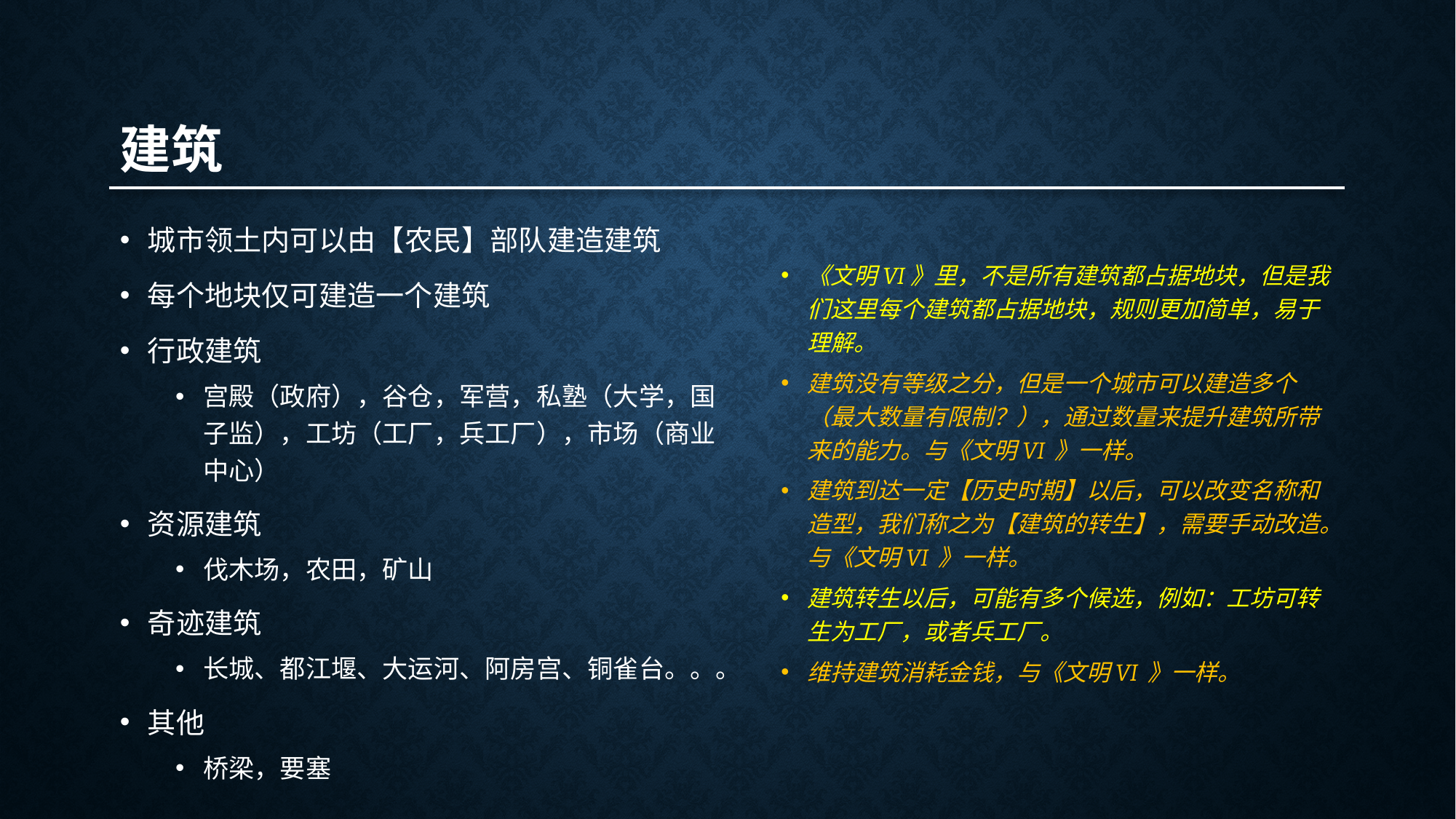

# 建筑
城市领土内可以由【农民】部队建造建筑
每个地块仅可建造一个建筑
行政建筑
宫殿（政府），谷仓，军营，私塾（大学，国子监），工坊（工厂，兵工厂），市场（商业中心）
资源建筑
伐木场，农田，矿山
奇迹建筑
长城、都江堰、大运河、阿房宫、铜雀台。。。
其他
桥梁，要塞

《文明VI》里，不是所有建筑都占据地块，但是我们这里每个建筑都占据地块，规则更加简单，易于理解。
建筑没有等级之分，但是一个城市可以建造多个（最大数量有限制？），通过数量来提升建筑所带来的能力。与《文明VI 》一样。
建筑到达一定【历史时期】以后，可以改变名称和造型，我们称之为【建筑的转生】，需要手动改造。与《文明VI 》一样。
建筑转生以后，可能有多个候选，例如：工坊可转生为工厂，或者兵工厂。
维持建筑消耗金钱，与《文明VI 》一样。